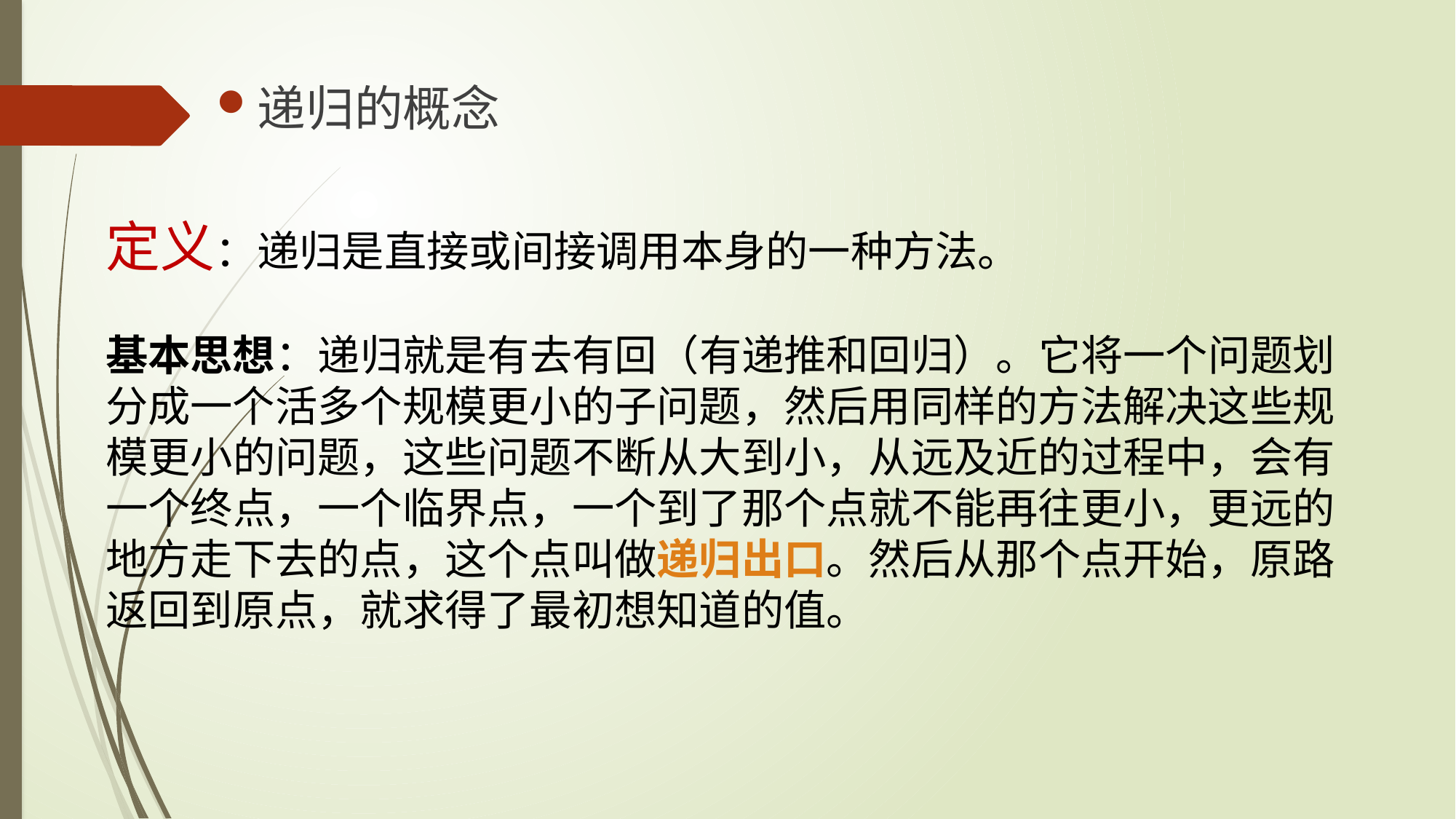

递归的概念
定义：递归是直接或间接调用本身的一种方法。

基本思想：递归就是有去有回（有递推和回归）。它将一个问题划分成一个活多个规模更小的子问题，然后用同样的方法解决这些规模更小的问题，这些问题不断从大到小，从远及近的过程中，会有一个终点，一个临界点，一个到了那个点就不能再往更小，更远的地方走下去的点，这个点叫做递归出口。然后从那个点开始，原路返回到原点，就求得了最初想知道的值。